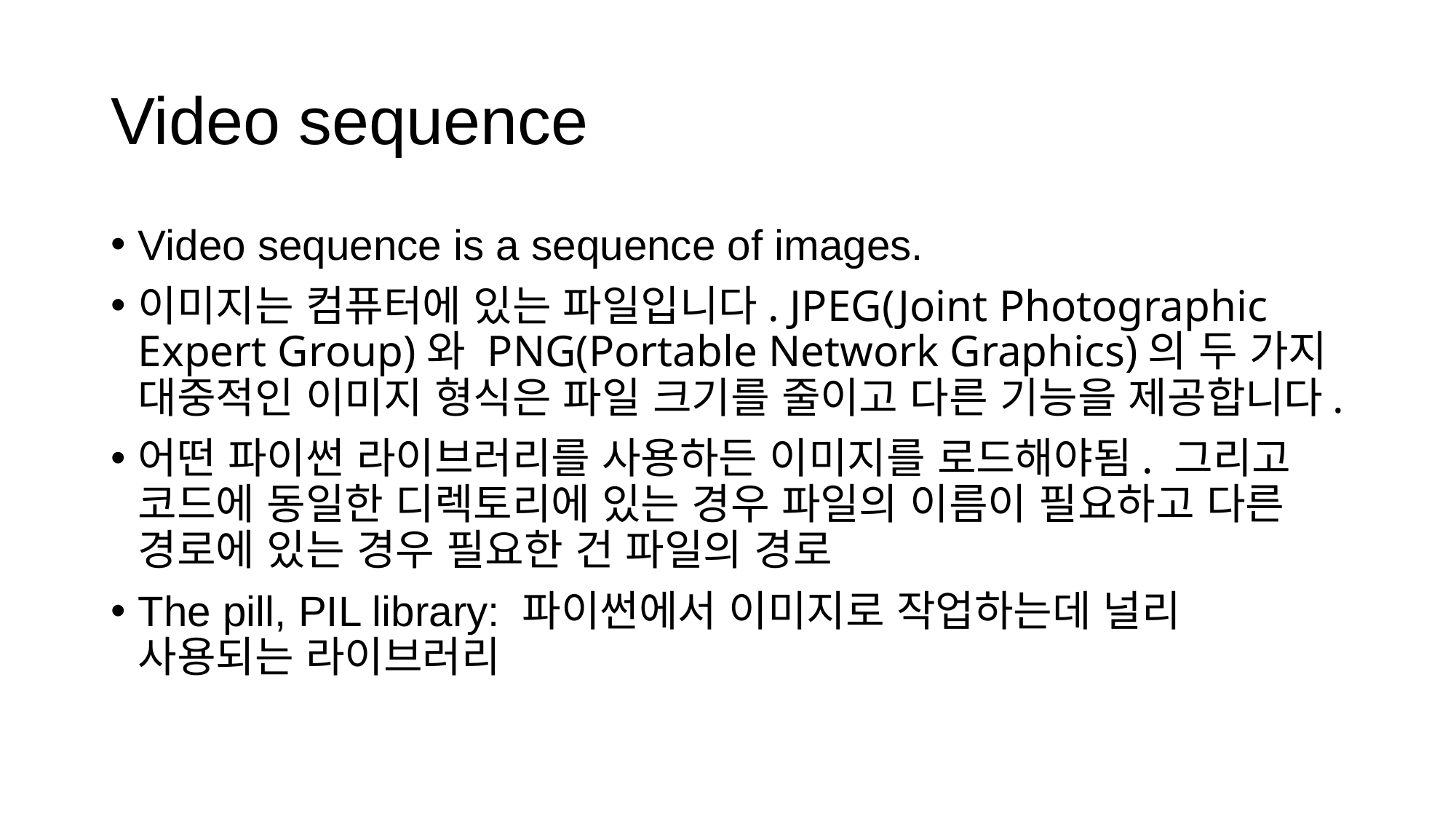

# Video sequence
Video sequence is a sequence of images.
이미지는 컴퓨터에 있는 파일입니다. JPEG(Joint Photographic Expert Group)와 PNG(Portable Network Graphics)의 두 가지 대중적인 이미지 형식은 파일 크기를 줄이고 다른 기능을 제공합니다.
어떤 파이썬 라이브러리를 사용하든 이미지를 로드해야됨. 그리고 코드에 동일한 디렉토리에 있는 경우 파일의 이름이 필요하고 다른 경로에 있는 경우 필요한 건 파일의 경로
The pill, PIL library: 파이썬에서 이미지로 작업하는데 널리 사용되는 라이브러리